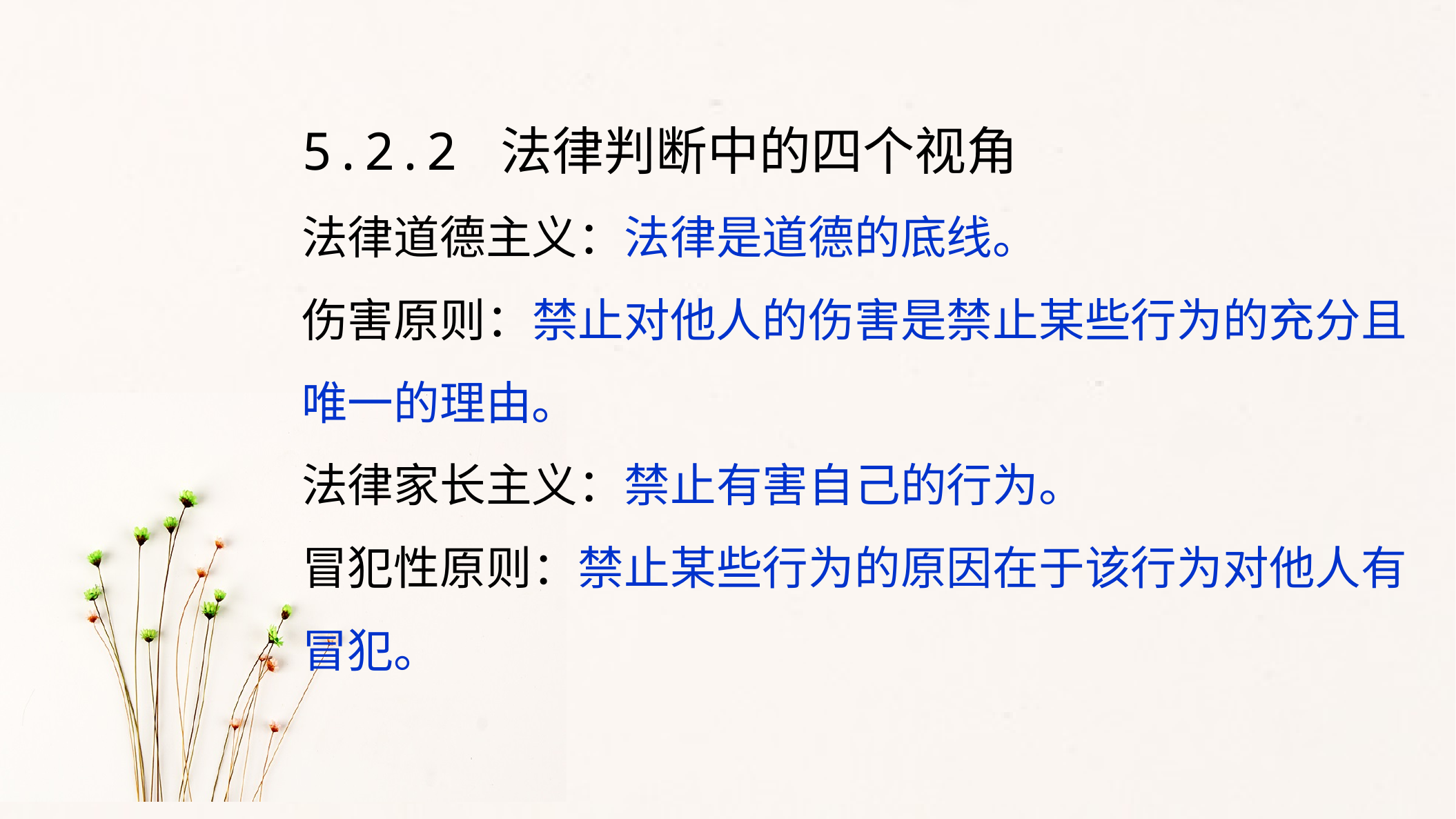

5.2.2 法律判断中的四个视角
法律道德主义：法律是道德的底线。
伤害原则：禁止对他人的伤害是禁止某些行为的充分且唯一的理由。
法律家长主义：禁止有害自己的行为。
冒犯性原则：禁止某些行为的原因在于该行为对他人有冒犯。